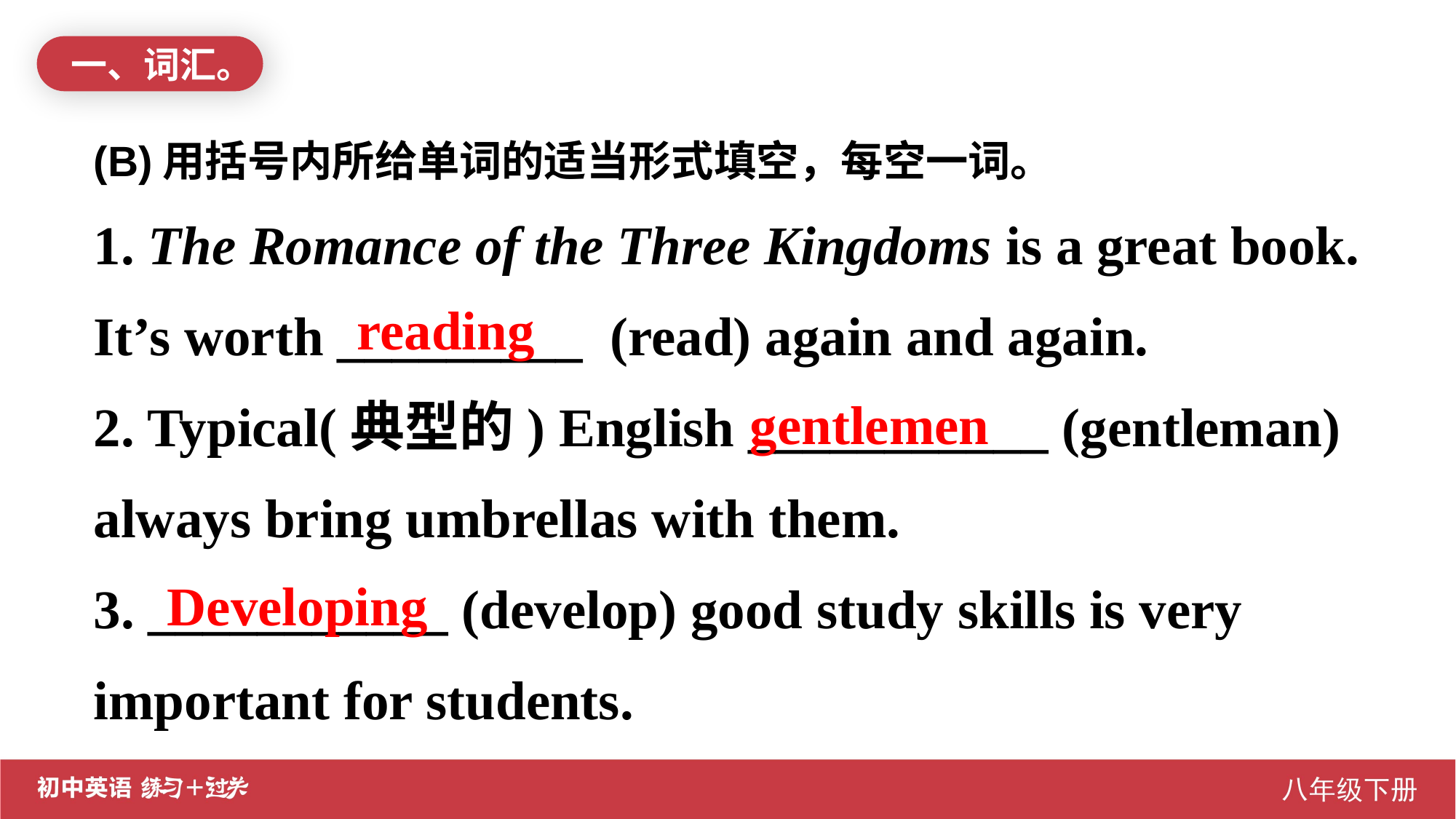

一、词汇。
(B)用括号内所给单词的适当形式填空，每空一词。
1. The Romance of the Three Kingdoms is a great book. It’s worth _________  (read) again and again.
2. Typical(典型的) English ___________ (gentleman) always bring umbrellas with them.
3. ___________ (develop) good study skills is very important for students.
reading
gentlemen
Developing